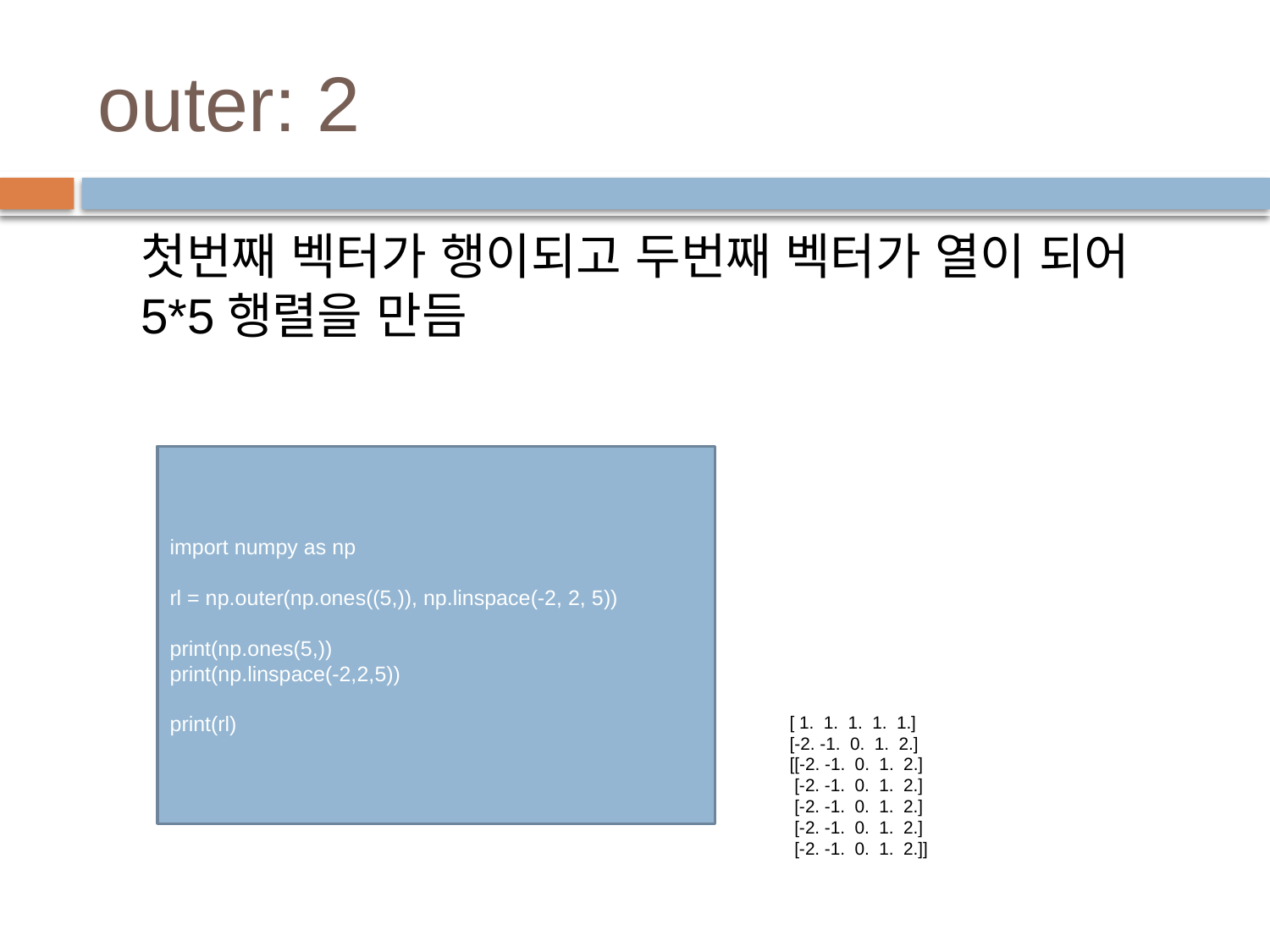

# outer: 2
첫번째 벡터가 행이되고 두번째 벡터가 열이 되어 5*5행렬을 만듬
import numpy as np

rl = np.outer(np.ones((5,)), np.linspace(-2, 2, 5))

print(np.ones(5,))
print(np.linspace(-2,2,5))

print(rl)
[ 1.  1.  1.  1.  1.]
[-2. -1.  0.  1.  2.]
[[-2. -1.  0.  1.  2.]
 [-2. -1.  0.  1.  2.]
 [-2. -1.  0.  1.  2.]
 [-2. -1.  0.  1.  2.]
 [-2. -1.  0.  1.  2.]]